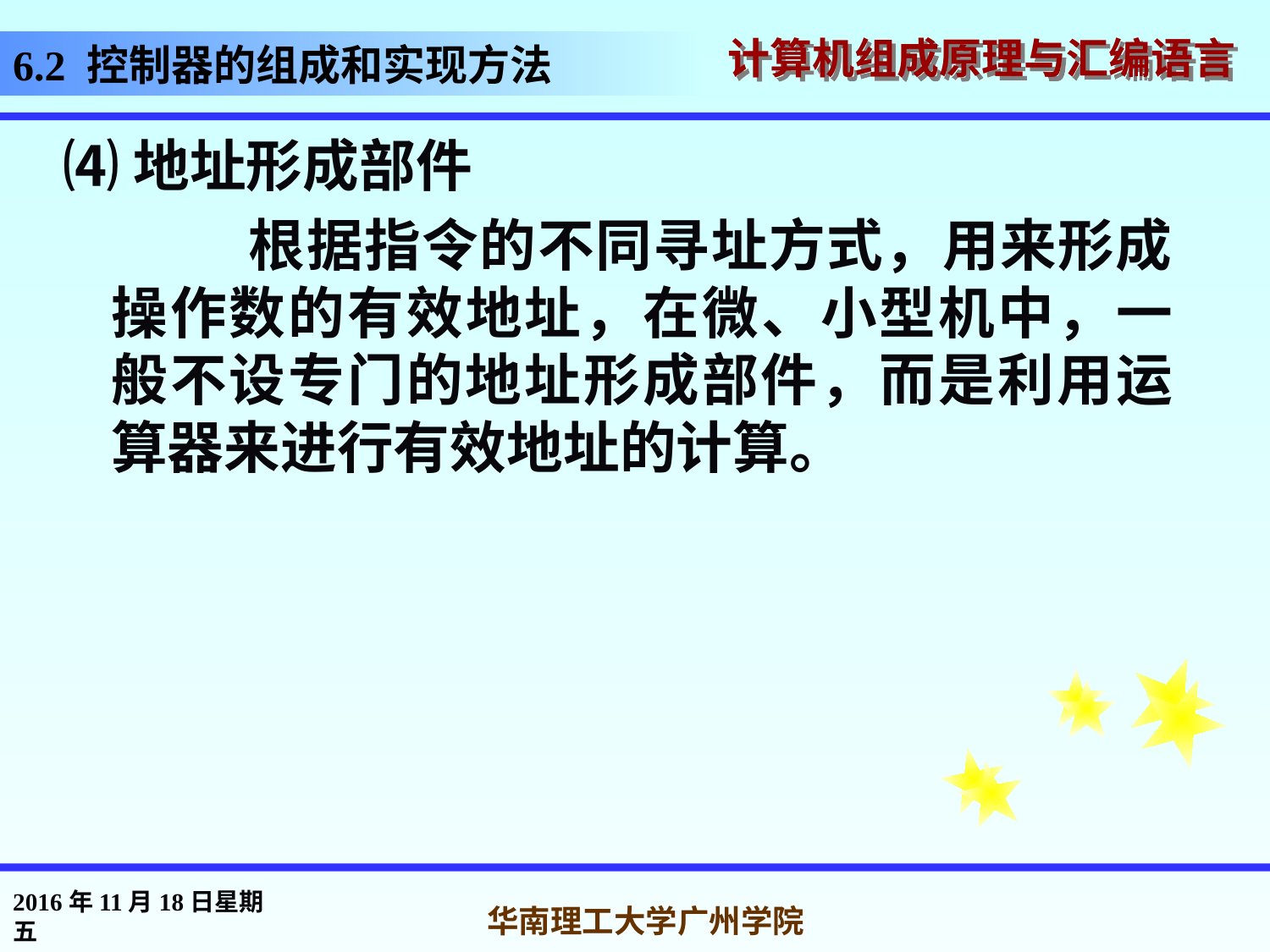

# 6.2 控制器的组成和实现方法
⑷地址形成部件
            根据指令的不同寻址方式，用来形成操作数的有效地址，在微、小型机中，一般不设专门的地址形成部件，而是利用运算器来进行有效地址的计算。
2016年11月18日星期五
华南理工大学广州学院